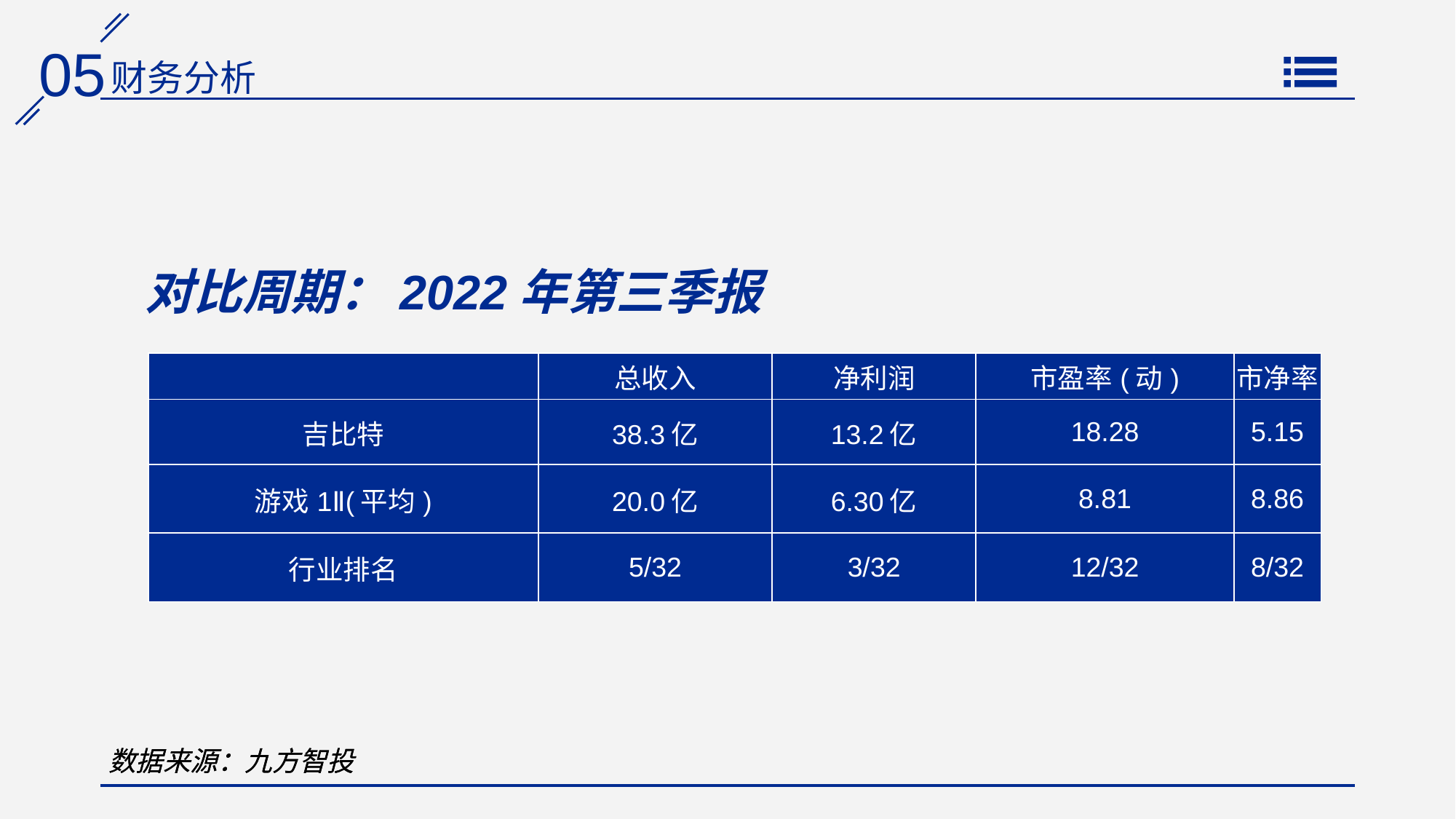

对比周期：2022年第三季报
|  | 总收入 | 净利润 | 市盈率(动) | 市净率 |
| --- | --- | --- | --- | --- |
| 吉比特 | 38.3亿 | 13.2亿 | 18.28 | 5.15 |
| 游戏1Ⅱ(平均) | 20.0亿 | 6.30亿 | 8.81 | 8.86 |
| 行业排名 | 5/32 | 3/32 | 12/32 | 8/32 |
数据来源：九方智投